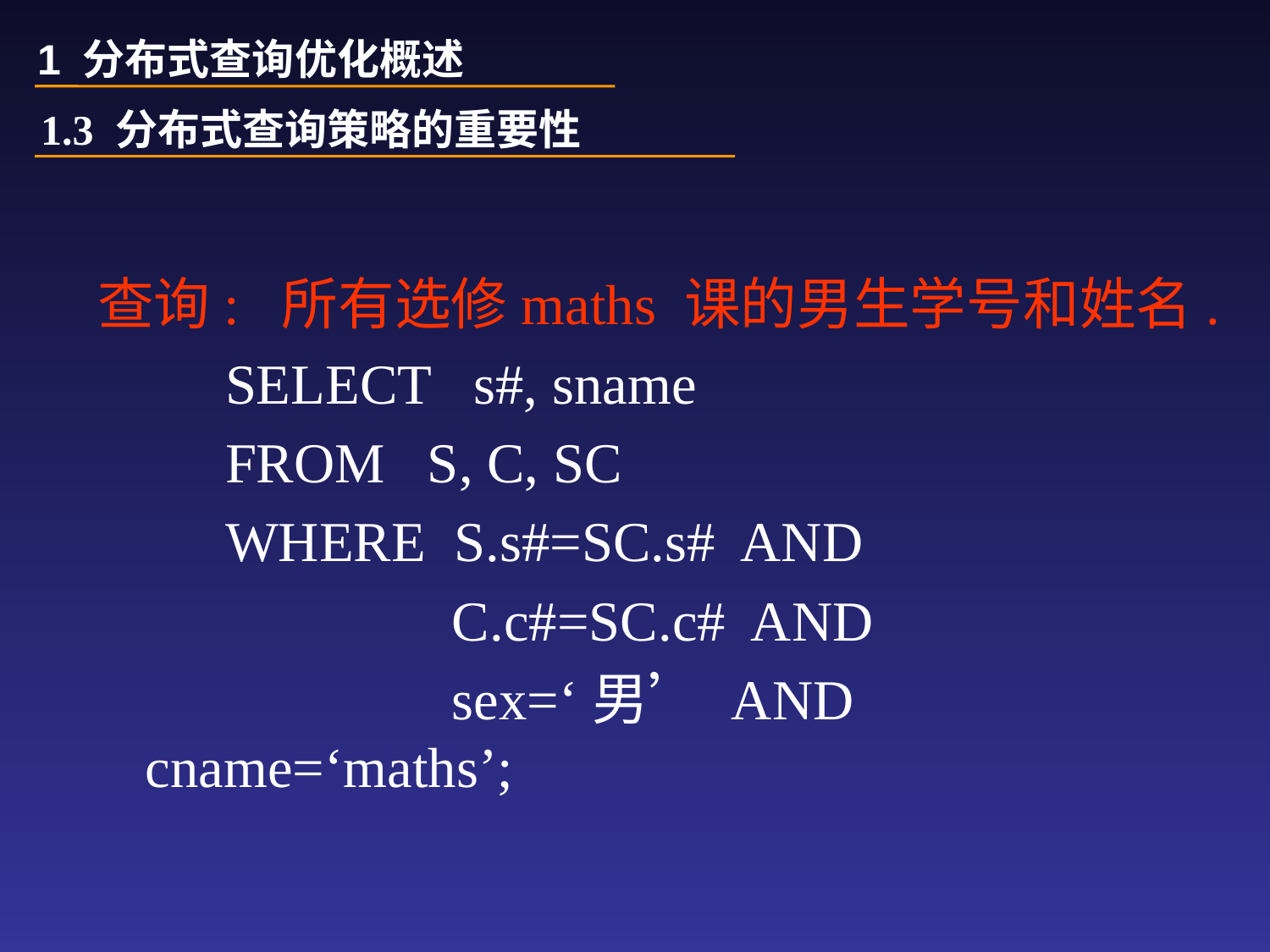

1 分布式查询优化概述

1.3 分布式查询策略的重要性

查询:  所有选修maths 课的男生学号和姓名.
         SELECT   s#, sname
         FROM   S, C, SC
         WHERE  S.s#=SC.s#  AND
                         C.c#=SC.c#  AND
                         sex=‘男’ AND cname=‘maths’;